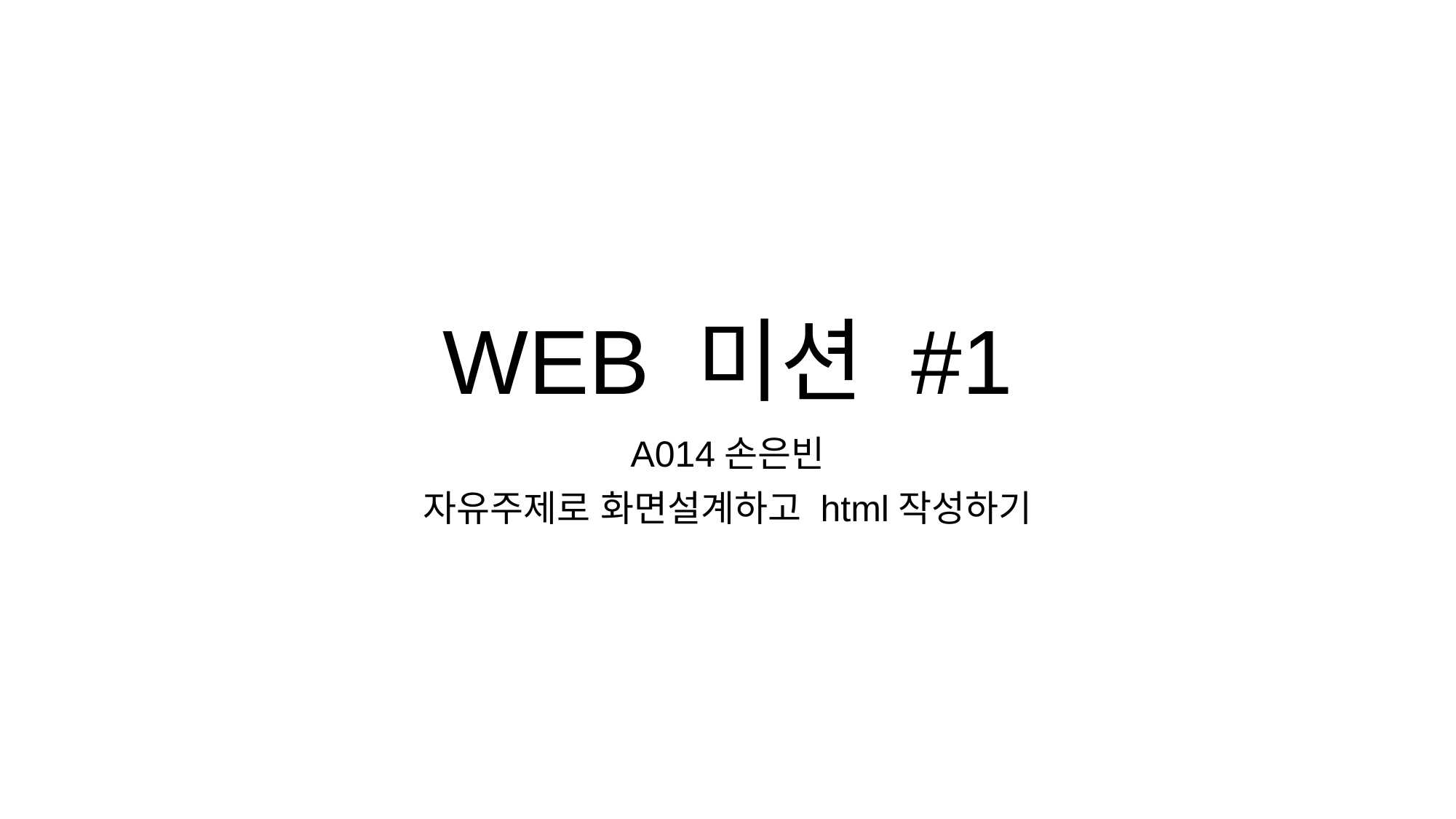

# WEB 미션 #1
A014손은빈
자유주제로 화면설계하고 html작성하기